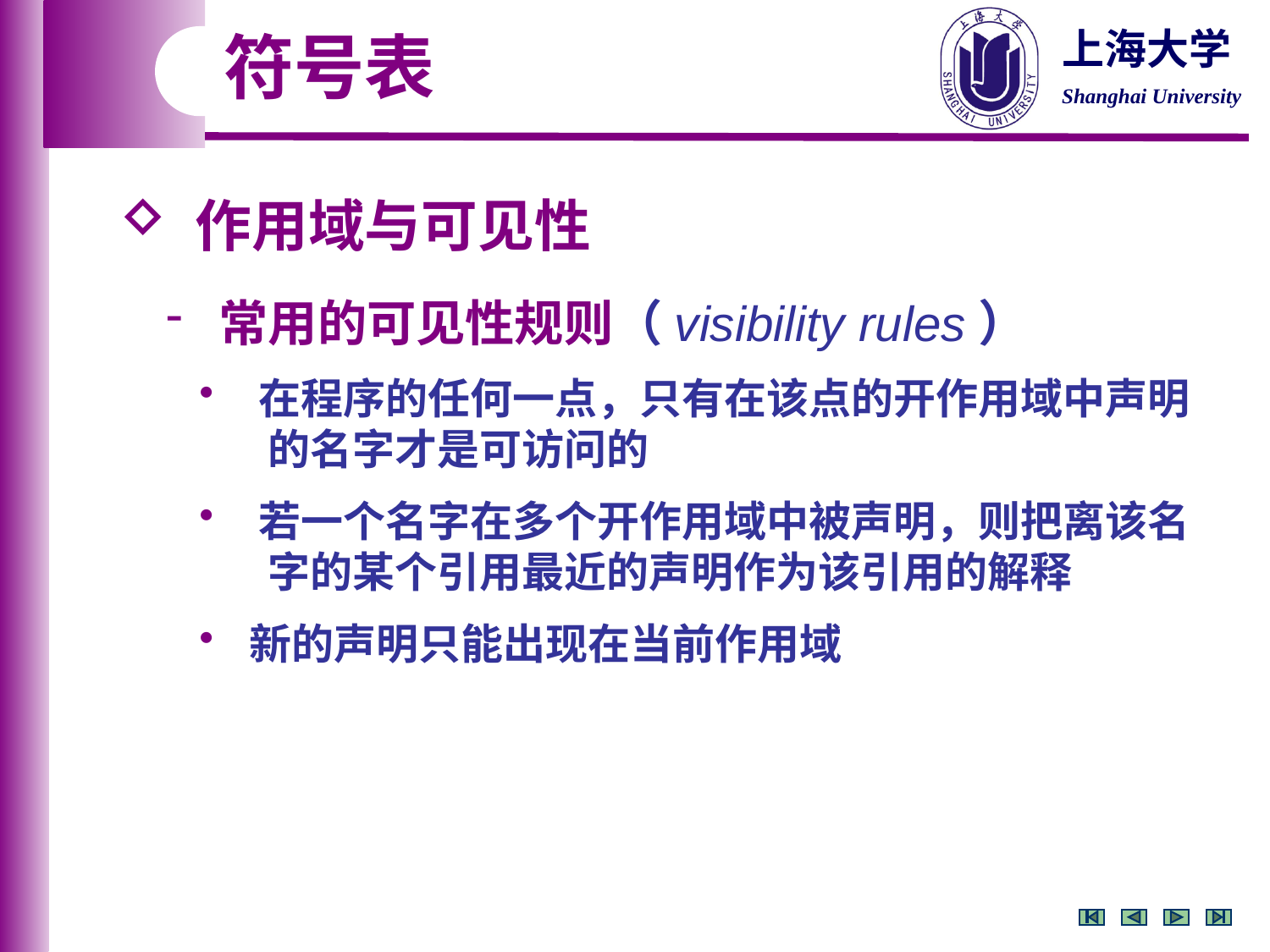

符号表
 作用域与可见性
 常用的可见性规则（visibility rules）

  在程序的任何一点，只有在该点的开作用域中声明
   的名字才是可访问的

  若一个名字在多个开作用域中被声明，则把离该名
   字的某个引用最近的声明作为该引用的解释

 新的声明只能出现在当前作用域